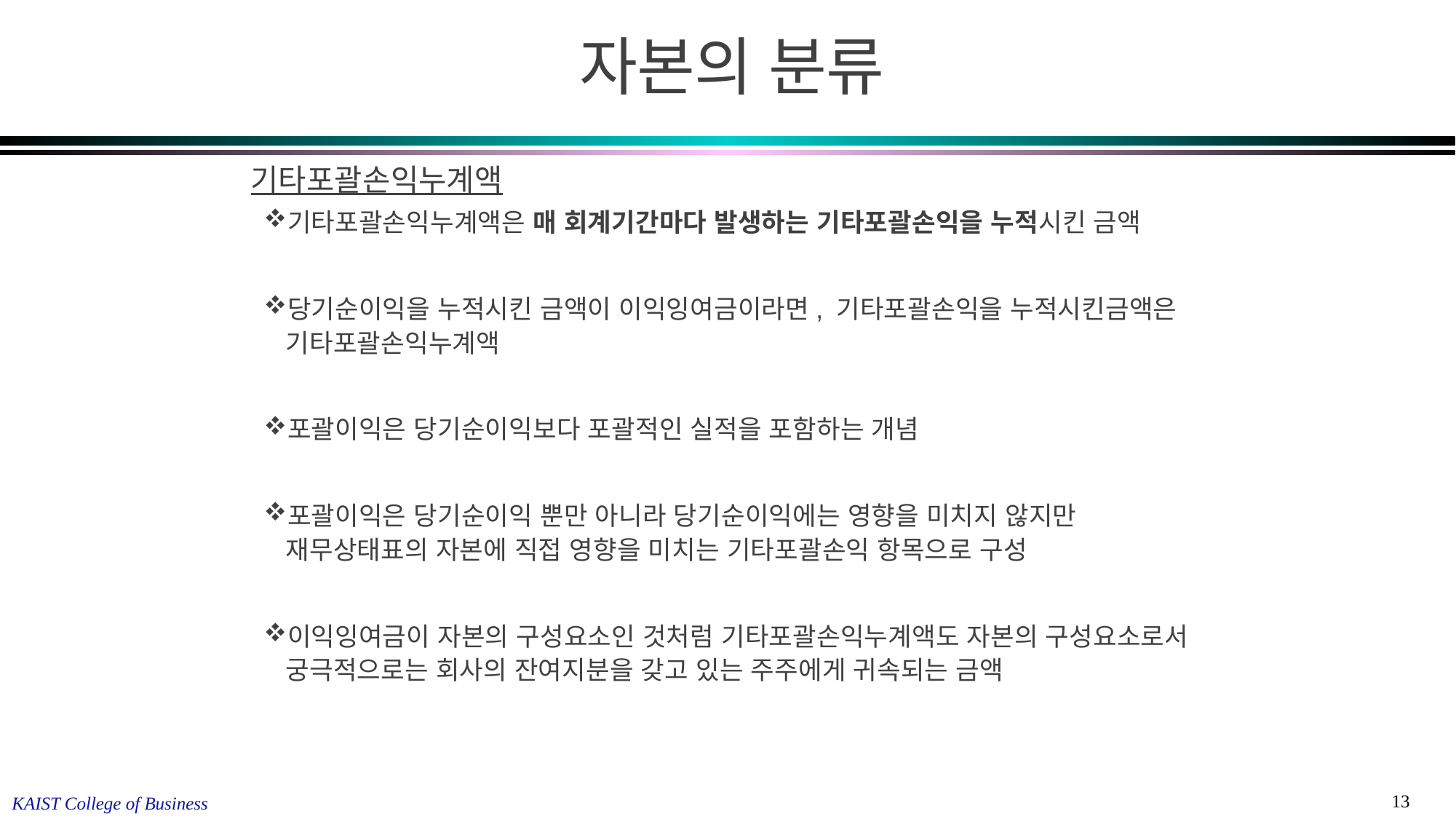

자본의 분류
기타포괄손익누계액
기타포괄손익누계액은 매 회계기간마다 발생하는 기타포괄손익을 누적시킨 금액

당기순이익을 누적시킨 금액이 이익잉여금이라면, 기타포괄손익을 누적시킨금액은 기타포괄손익누계액

포괄이익은 당기순이익보다 포괄적인 실적을 포함하는 개념

포괄이익은 당기순이익 뿐만 아니라 당기순이익에는 영향을 미치지 않지만 재무상태표의 자본에 직접 영향을 미치는 기타포괄손익 항목으로 구성

이익잉여금이 자본의 구성요소인 것처럼 기타포괄손익누계액도 자본의 구성요소로서 궁극적으로는 회사의 잔여지분을 갖고 있는 주주에게 귀속되는 금액